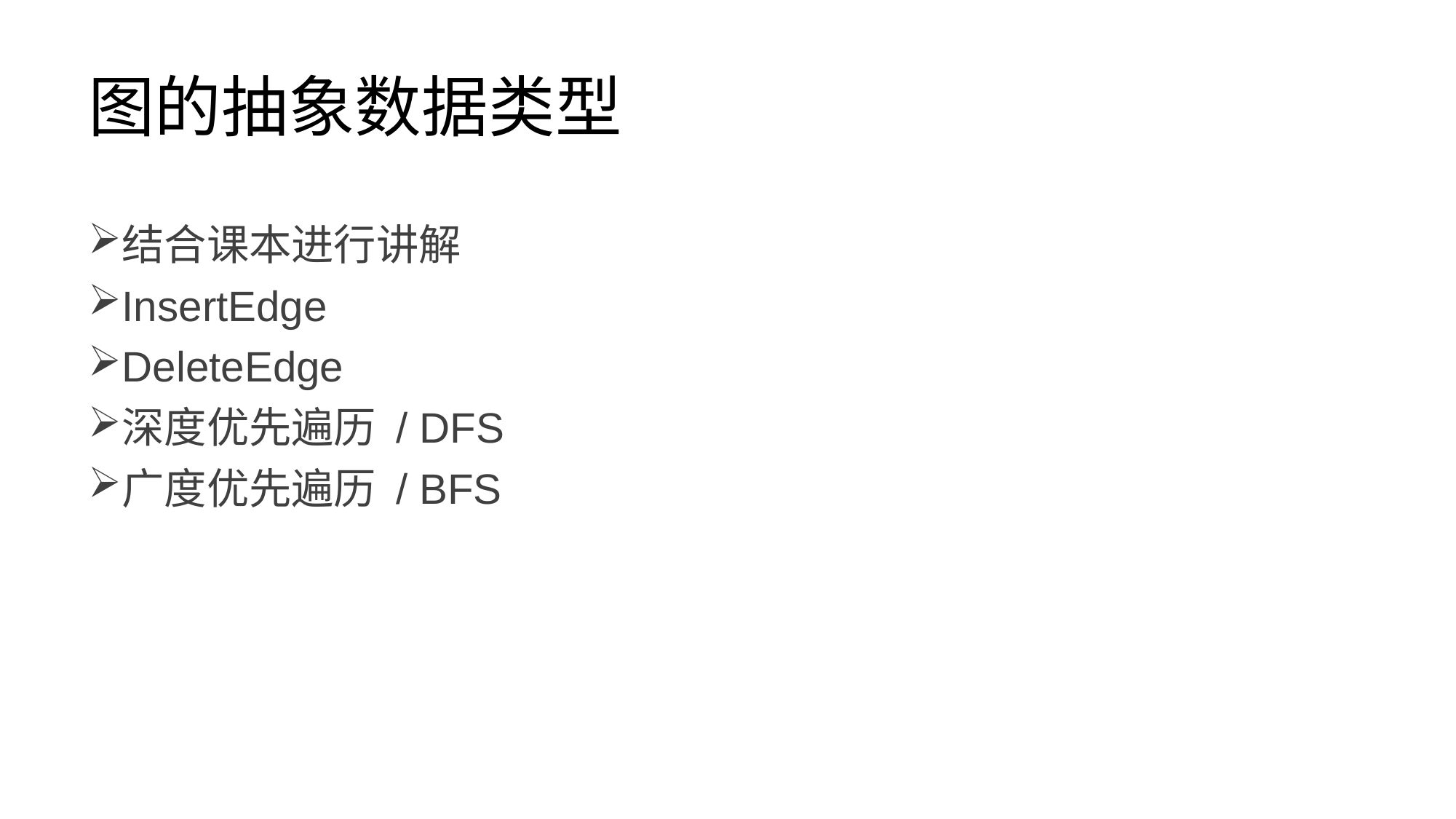

# 图的抽象数据类型
结合课本进行讲解
InsertEdge
DeleteEdge
深度优先遍历 / DFS
广度优先遍历 / BFS